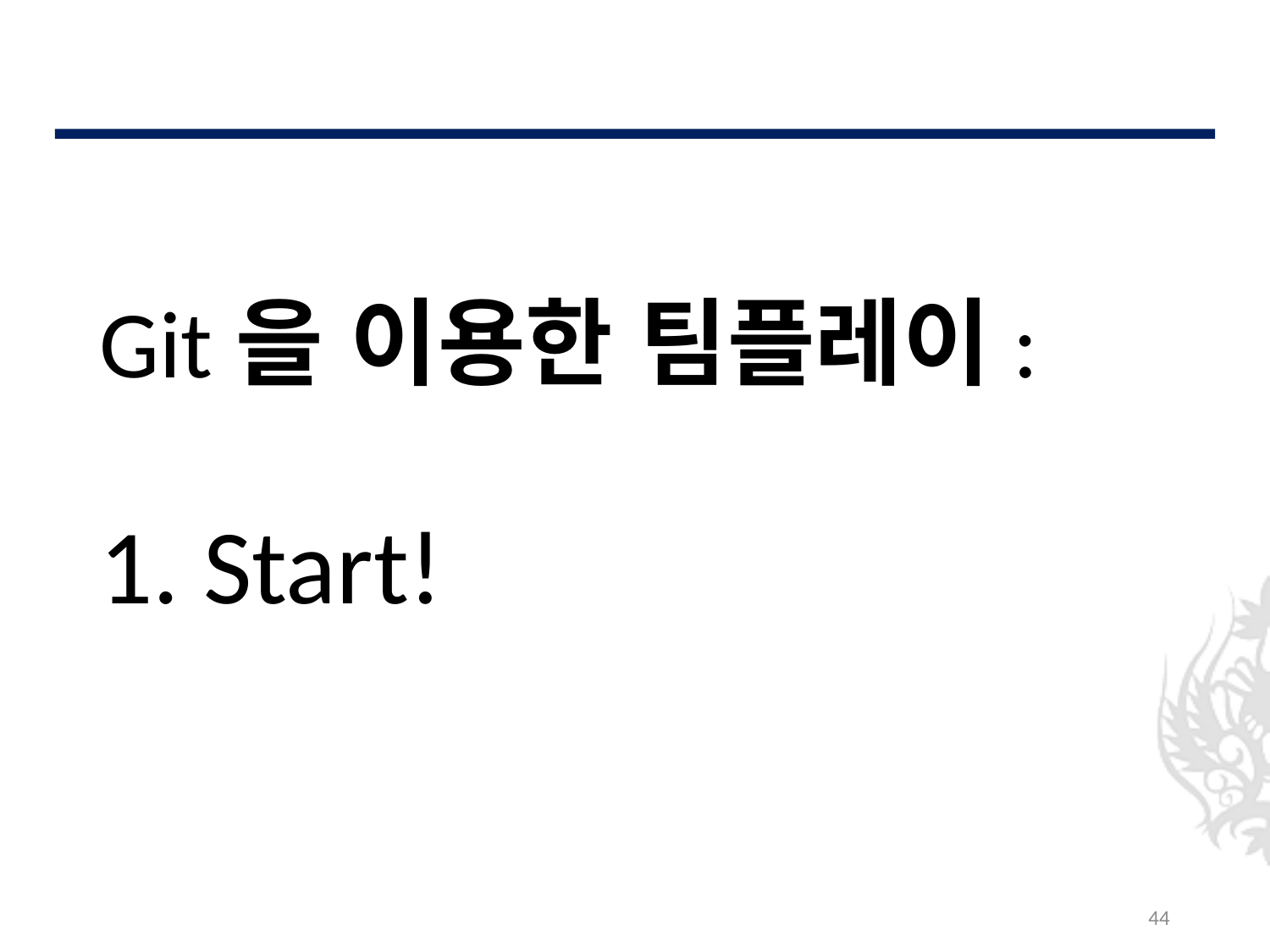

# Git을 이용한 팀플레이: 1. Start!

44